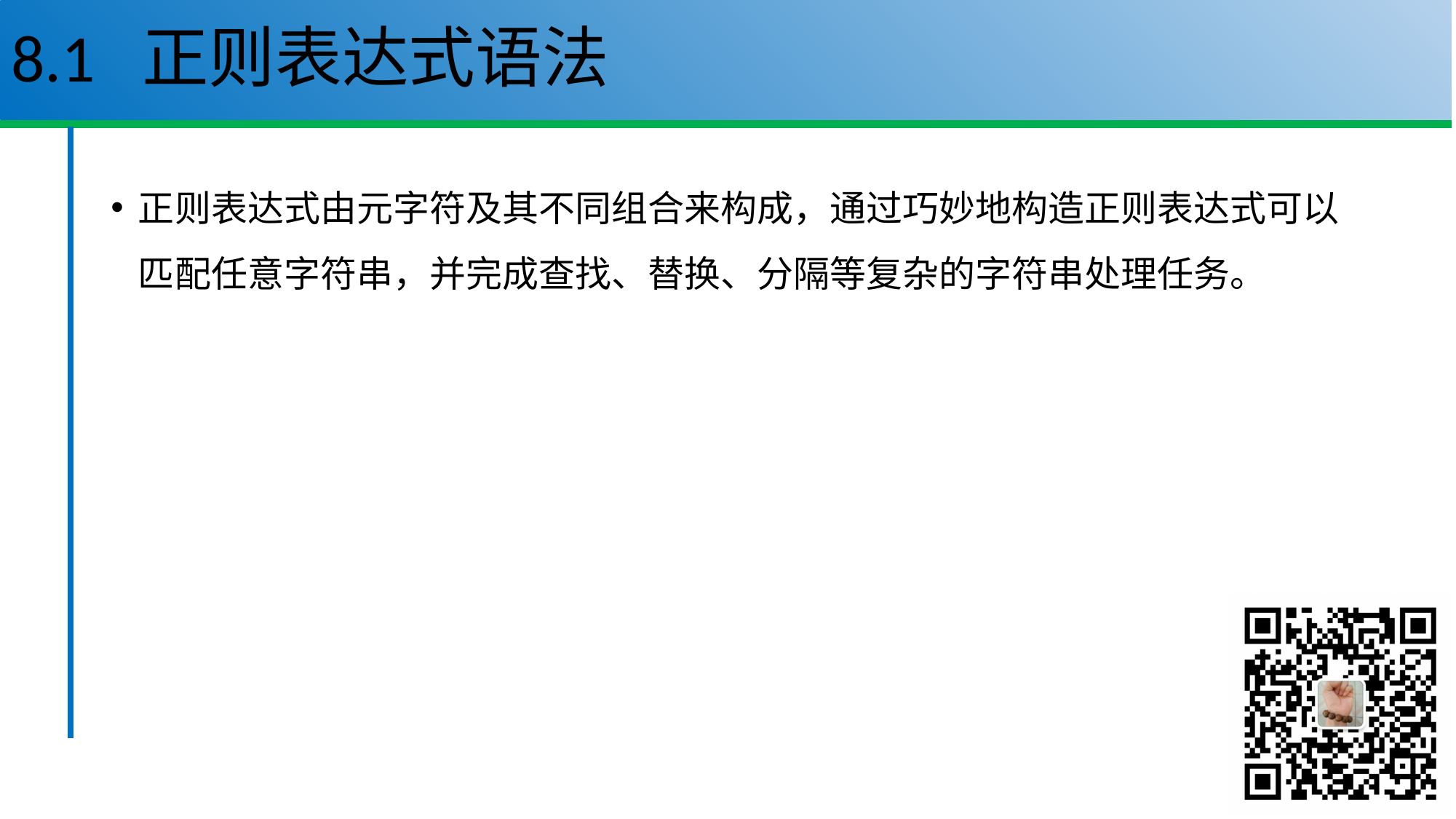

# 8.1  正则表达式语法
正则表达式由元字符及其不同组合来构成，通过巧妙地构造正则表达式可以匹配任意字符串，并完成查找、替换、分隔等复杂的字符串处理任务。
3